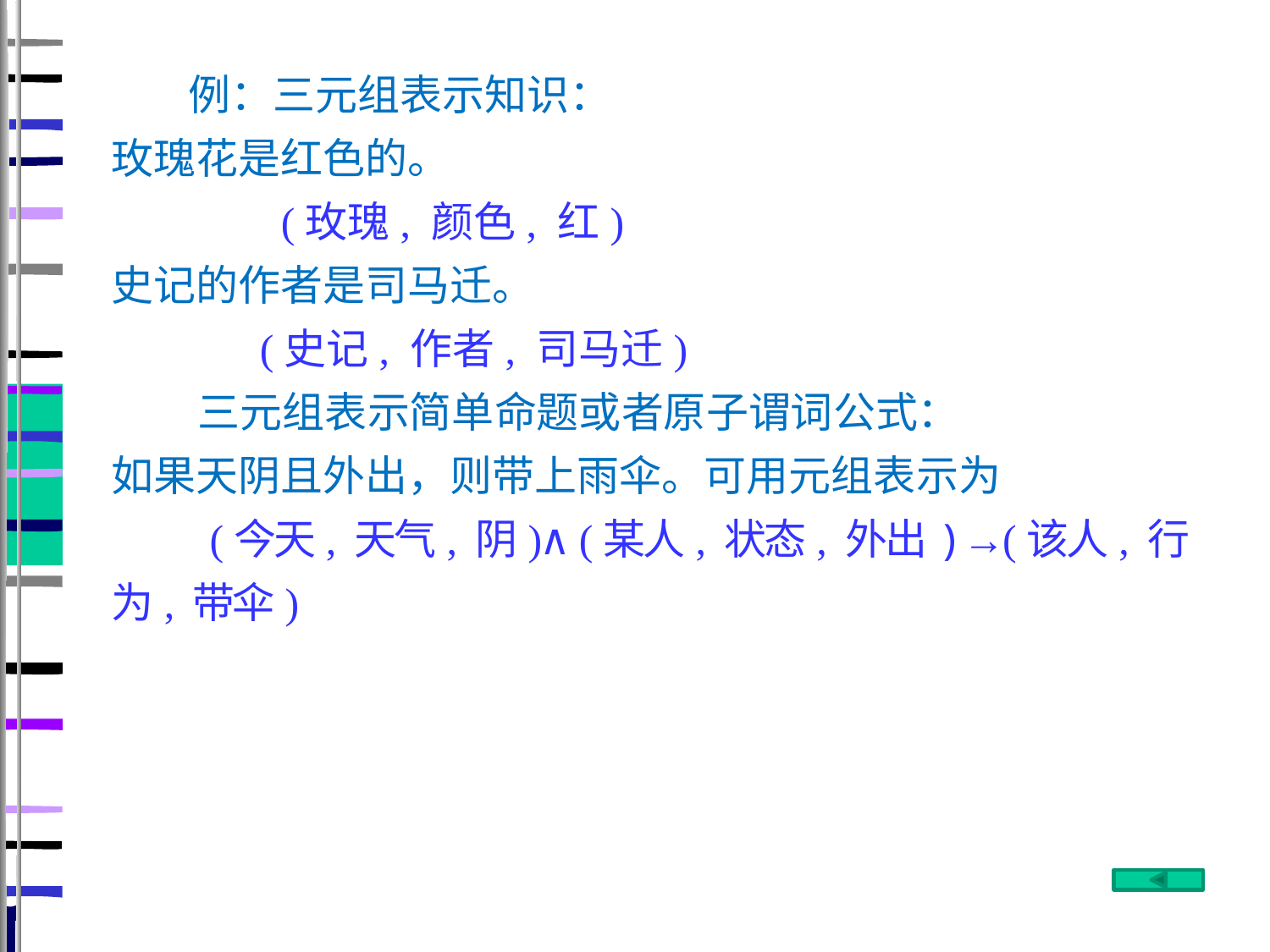

例：三元组表示知识：
玫瑰花是红色的。
                (玫瑰, 颜色, 红)
史记的作者是司马迁。
              (史记, 作者, 司马迁)
        三元组表示简单命题或者原子谓词公式：
如果天阴且外出，则带上雨伞。可用元组表示为
            (今天, 天气, 阴)∧(某人, 状态, 外出)→(该人, 行为, 带伞)